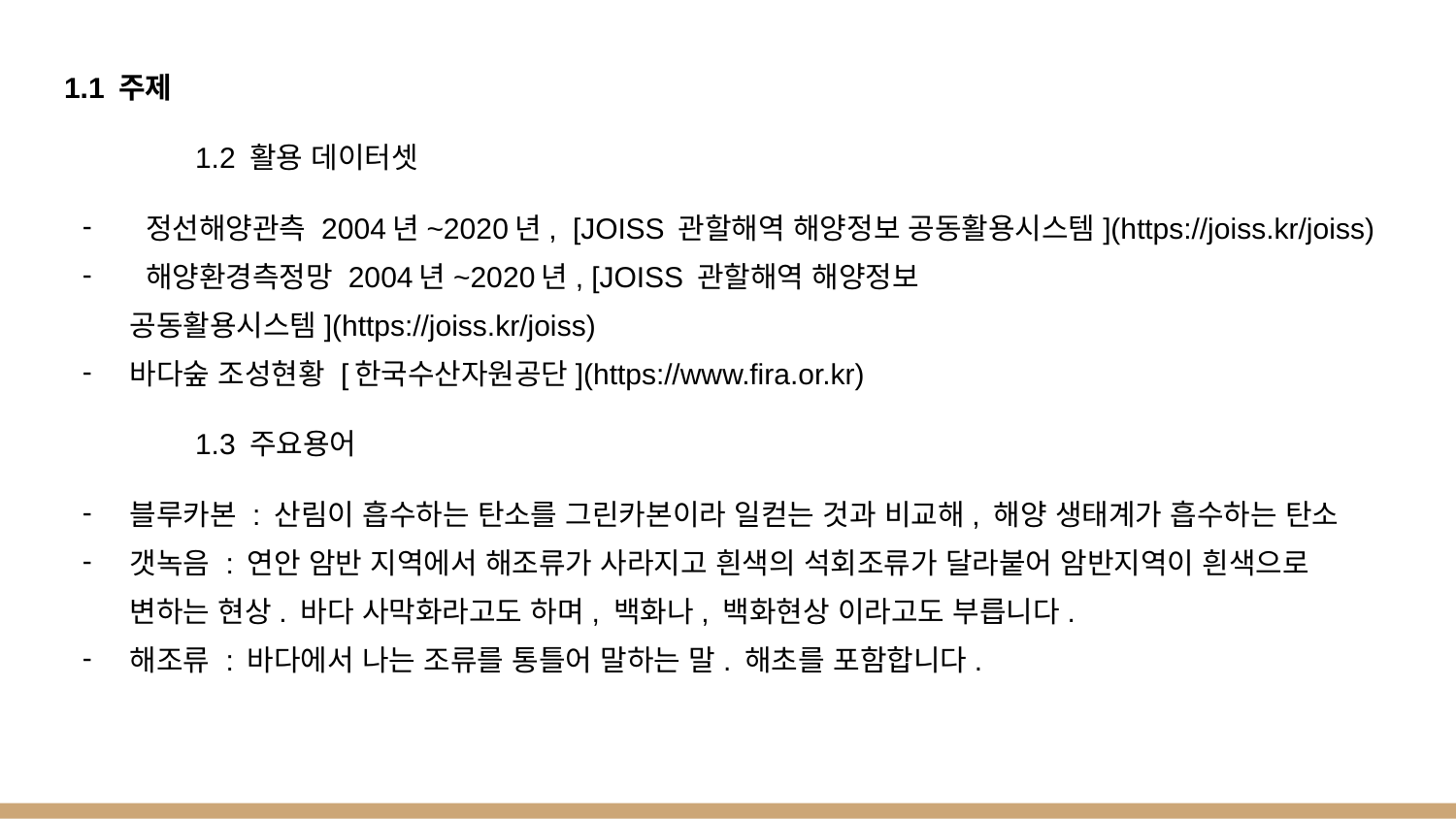

1.1 주제
	1.2 활용 데이터셋
 정선해양관측 2004년~2020년,  [JOISS 관할해역 해양정보 공동활용시스템](https://joiss.kr/joiss)
 해양환경측정망 2004년~2020년, [JOISS 관할해역 해양정보 공동활용시스템](https://joiss.kr/joiss)
바다숲 조성현황 [한국수산자원공단](https://www.fira.or.kr)
	1.3 주요용어
블루카본 : 산림이 흡수하는 탄소를 그린카본이라 일컫는 것과 비교해, 해양 생태계가 흡수하는 탄소
갯녹음 : 연안 암반 지역에서 해조류가 사라지고 흰색의 석회조류가 달라붙어 암반지역이 흰색으로 변하는 현상. 바다 사막화라고도 하며, 백화나, 백화현상 이라고도 부릅니다.
해조류 : 바다에서 나는 조류를 통틀어 말하는 말. 해초를 포함합니다.